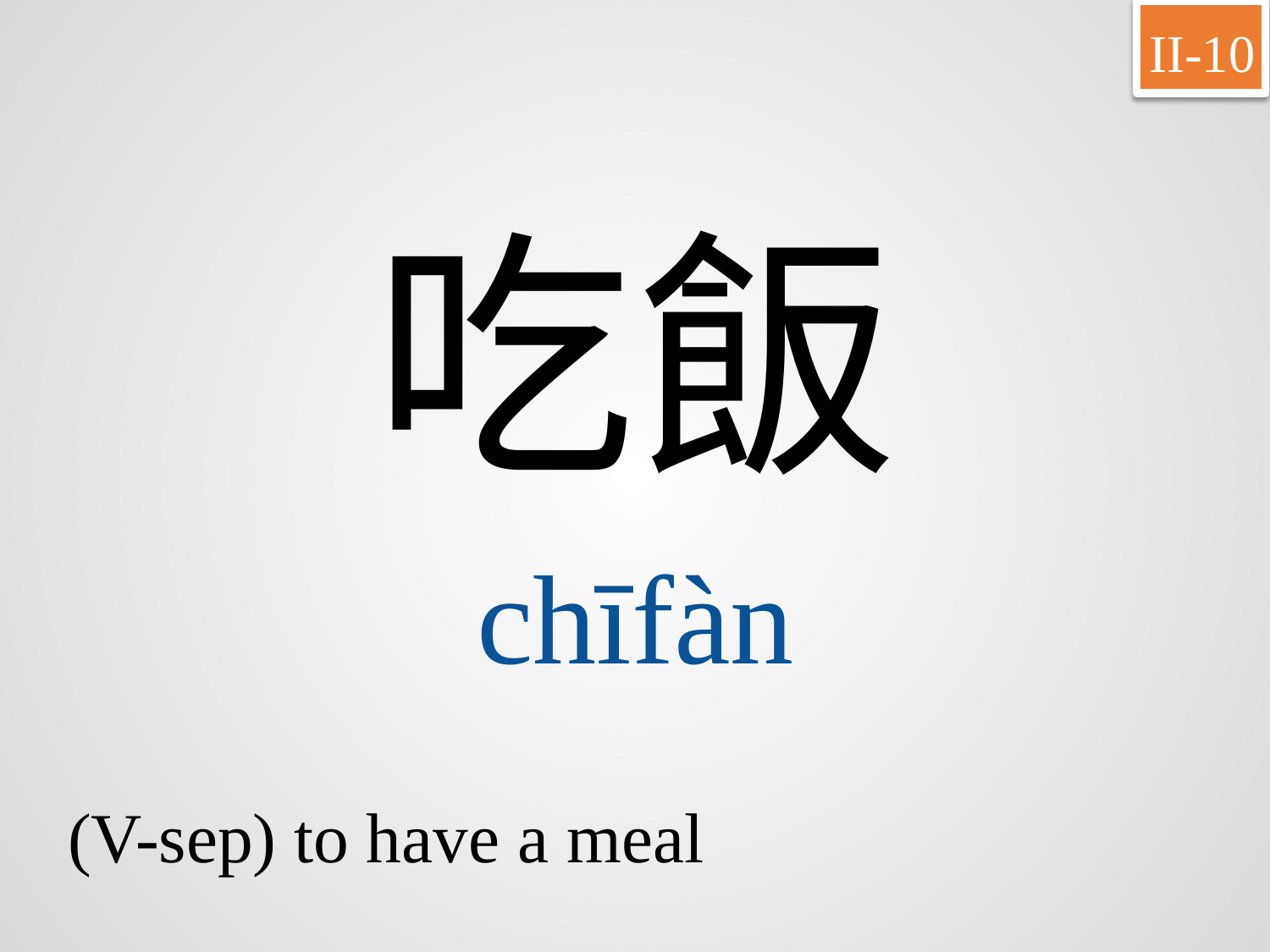

II-10

吃飯
chīfàn
(V-sep) to have a meal